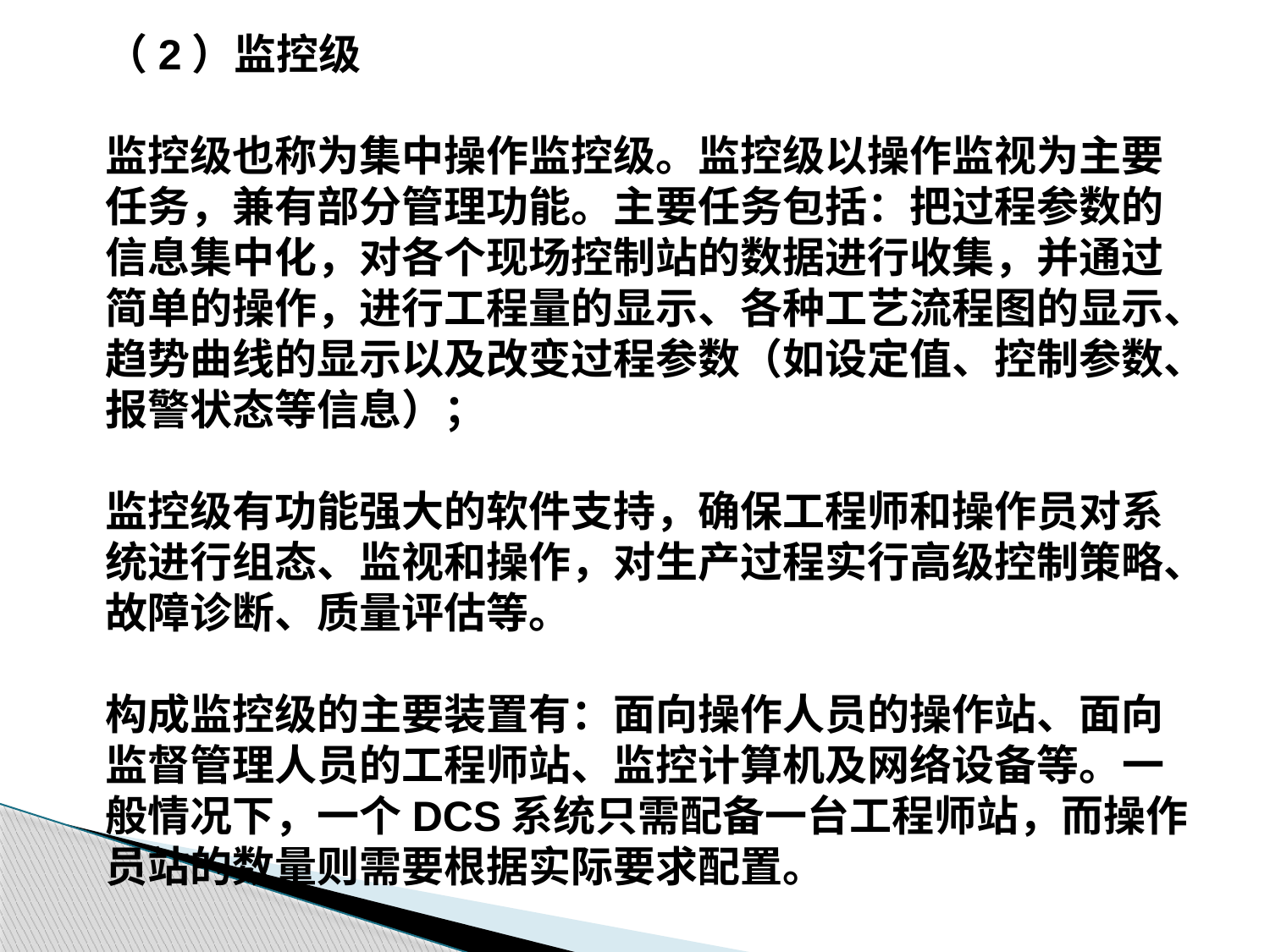

（2）监控级

	监控级也称为集中操作监控级。监控级以操作监视为主要任务，兼有部分管理功能。主要任务包括：把过程参数的信息集中化，对各个现场控制站的数据进行收集，并通过简单的操作，进行工程量的显示、各种工艺流程图的显示、趋势曲线的显示以及改变过程参数（如设定值、控制参数、报警状态等信息）；

	监控级有功能强大的软件支持，确保工程师和操作员对系统进行组态、监视和操作，对生产过程实行高级控制策略、故障诊断、质量评估等。

	构成监控级的主要装置有：面向操作人员的操作站、面向监督管理人员的工程师站、监控计算机及网络设备等。一般情况下，一个DCS系统只需配备一台工程师站，而操作员站的数量则需要根据实际要求配置。